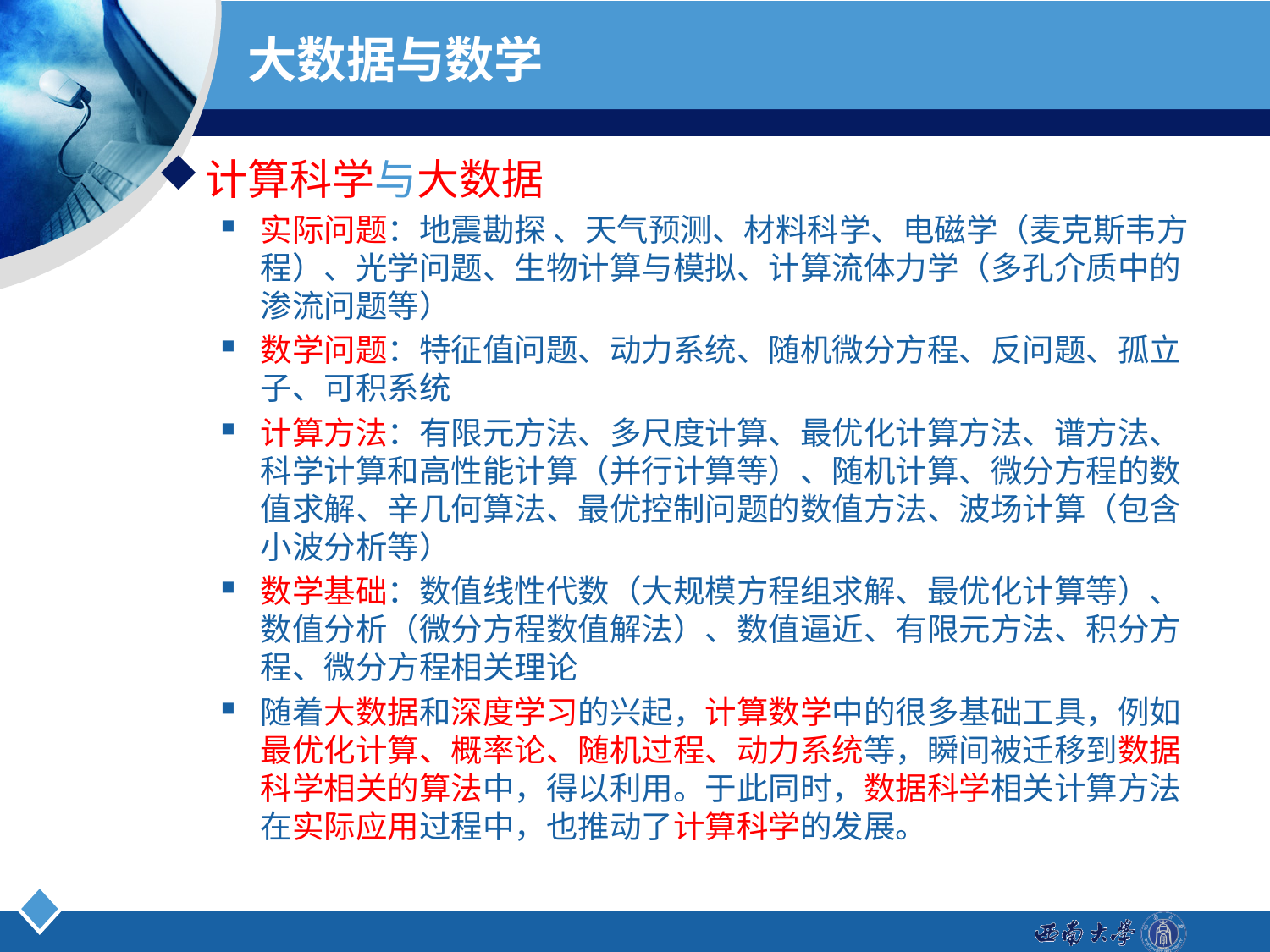

# 大数据与数学
计算科学与大数据
实际问题：地震勘探 、天气预测、材料科学、电磁学（麦克斯韦方程）、光学问题、生物计算与模拟、计算流体力学（多孔介质中的渗流问题等）
数学问题：特征值问题、动力系统、随机微分方程、反问题、孤立子、可积系统
计算方法：有限元方法、多尺度计算、最优化计算方法、谱方法、科学计算和高性能计算（并行计算等）、随机计算、微分方程的数值求解、辛几何算法、最优控制问题的数值方法、波场计算（包含小波分析等）
数学基础：数值线性代数（大规模方程组求解、最优化计算等）、数值分析（微分方程数值解法）、数值逼近、有限元方法、积分方程、微分方程相关理论
随着大数据和深度学习的兴起，计算数学中的很多基础工具，例如最优化计算、概率论、随机过程、动力系统等，瞬间被迁移到数据科学相关的算法中，得以利用。于此同时，数据科学相关计算方法在实际应用过程中，也推动了计算科学的发展。